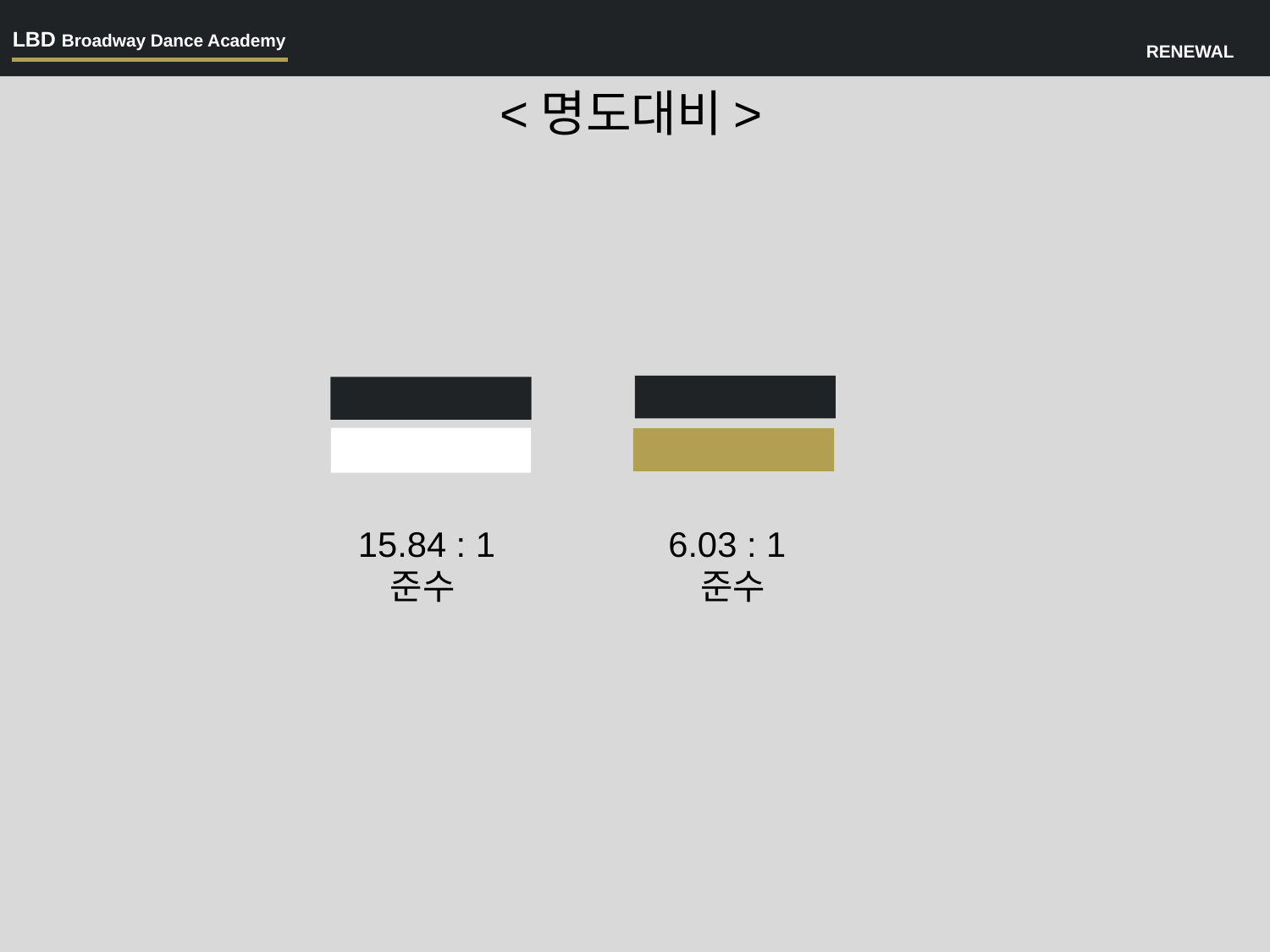

LBD Broadway Dance Academy
RENEWAL
<명도대비>

15.84 : 1
   준수
6.03 : 1
   준수